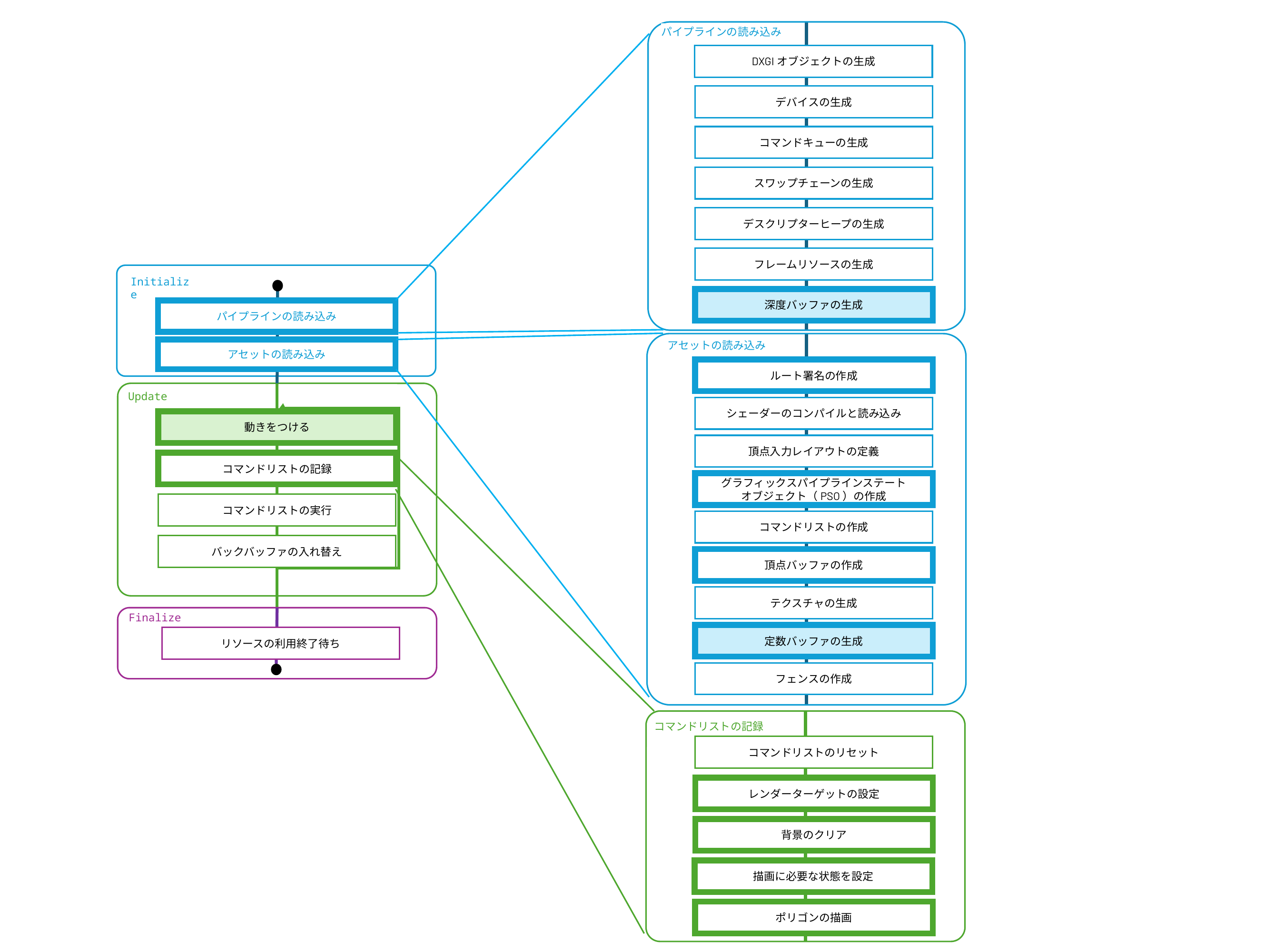

パイプラインの読み込み

DXGIオブジェクトの生成
デバイスの生成
コマンドキューの生成
スワップチェーンの生成
デスクリプターヒープの生成
フレームリソースの生成

Initialize

深度バッファの生成
パイプラインの読み込み

アセットの読み込み
アセットの読み込み
ルート署名の作成

Update
シェーダーのコンパイルと読み込み
動きをつける
頂点入力レイアウトの定義
コマンドリストの記録
グラフィックスパイプラインステート
オブジェクト（PSO）の作成
コマンドリストの実行
コマンドリストの作成
バックバッファの入れ替え
頂点バッファの作成
テクスチャの生成
Finalize

定数バッファの生成
リソースの利用終了待ち
フェンスの作成

コマンドリストの記録
コマンドリストのリセット
レンダーターゲットの設定
背景のクリア
描画に必要な状態を設定
ポリゴンの描画